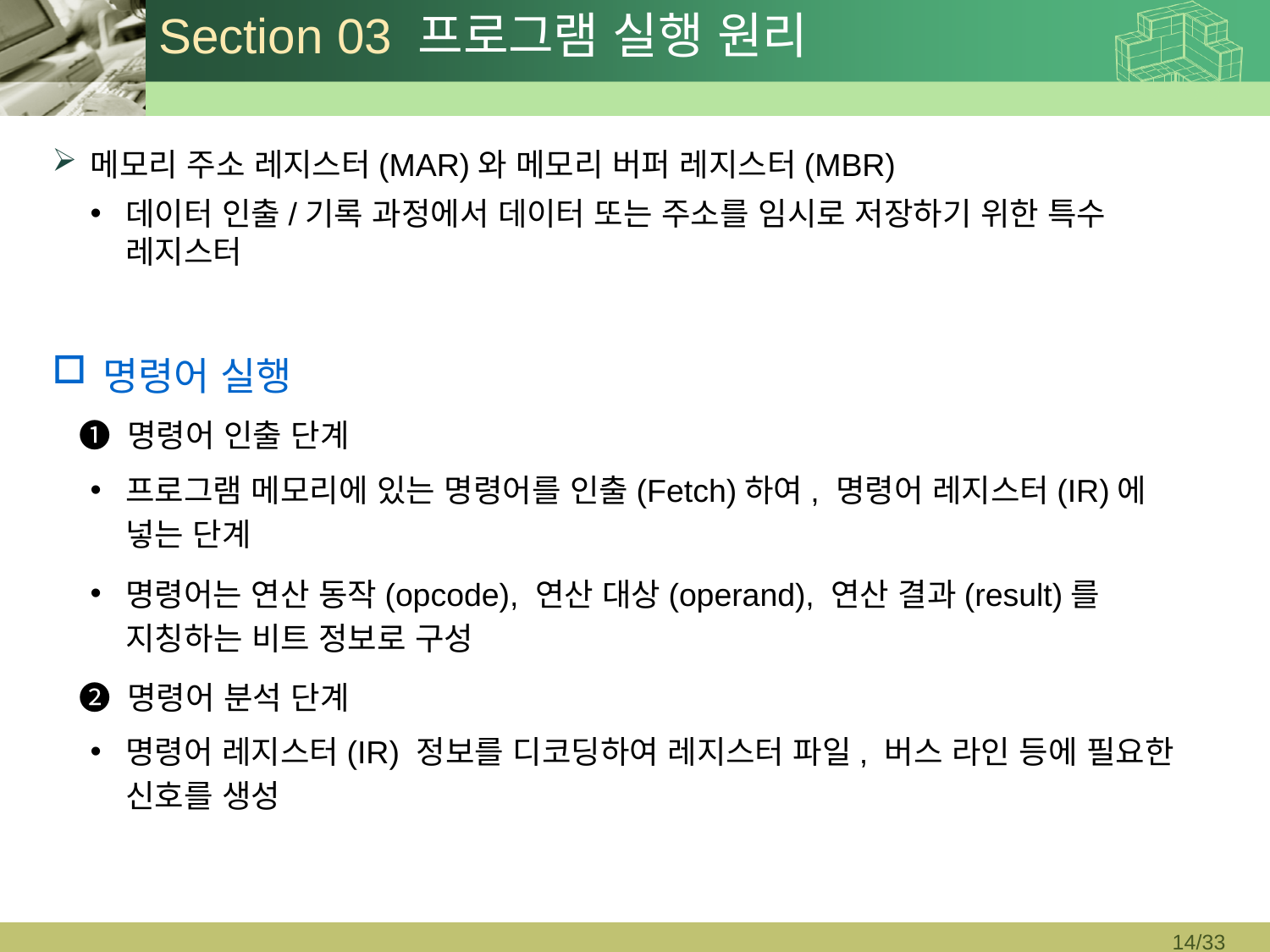

# Section 03 프로그램 실행 원리
메모리 주소 레지스터(MAR)와 메모리 버퍼 레지스터(MBR)
데이터 인출/기록 과정에서 데이터 또는 주소를 임시로 저장하기 위한 특수 레지스터

명령어 실행
   ❶ 명령어 인출 단계
프로그램 메모리에 있는 명령어를 인출(Fetch)하여, 명령어 레지스터(IR)에 넣는 단계
명령어는 연산 동작(opcode), 연산 대상(operand), 연산 결과(result)를 지칭하는 비트 정보로 구성
   ❷ 명령어 분석 단계
명령어 레지스터(IR) 정보를 디코딩하여 레지스터 파일, 버스 라인 등에 필요한 신호를 생성